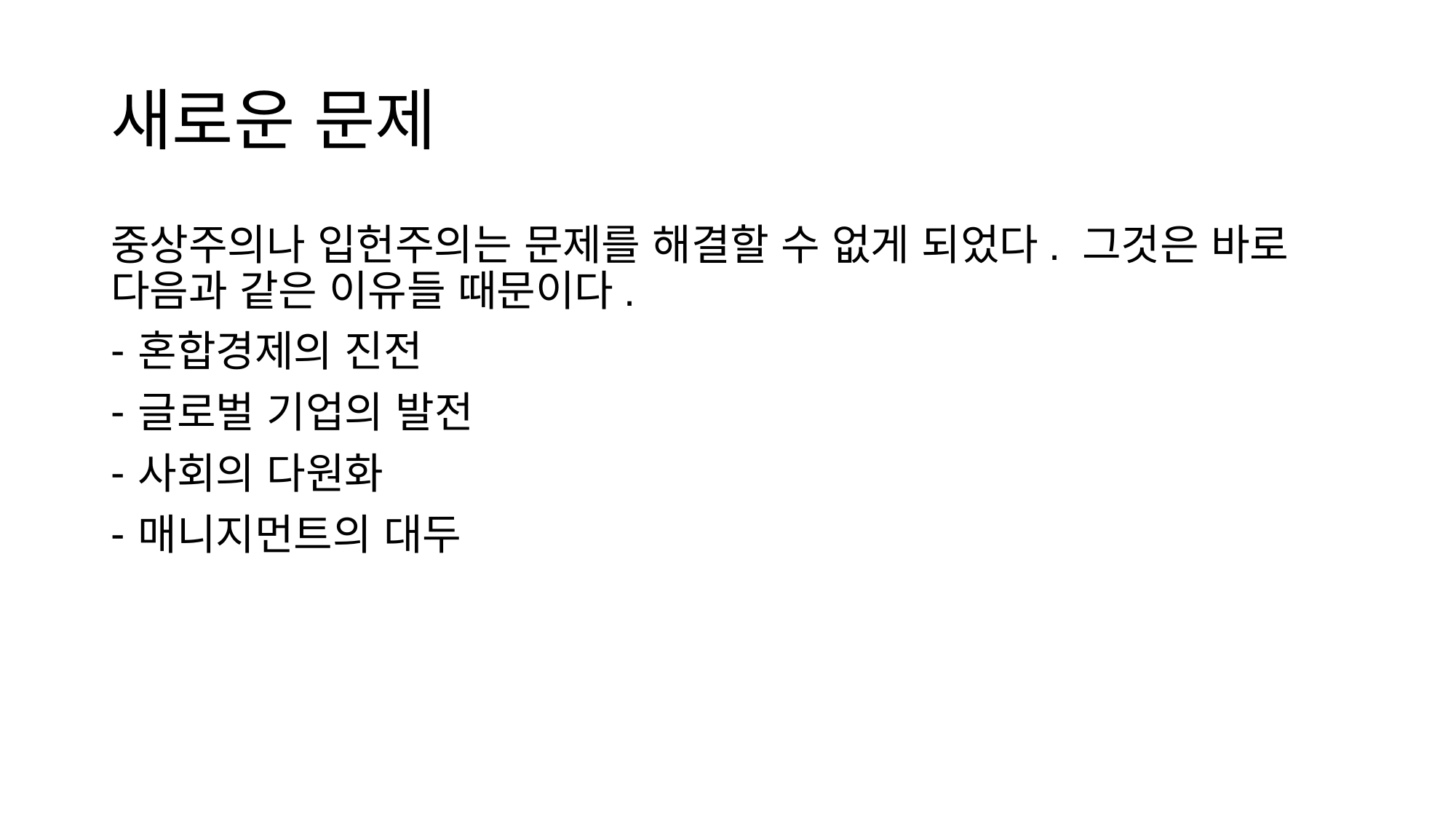

# 새로운 문제
중상주의나 입헌주의는 문제를 해결할 수 없게 되었다. 그것은 바로 다음과 같은 이유들 때문이다.
혼합경제의 진전
글로벌 기업의 발전
사회의 다원화
매니지먼트의 대두